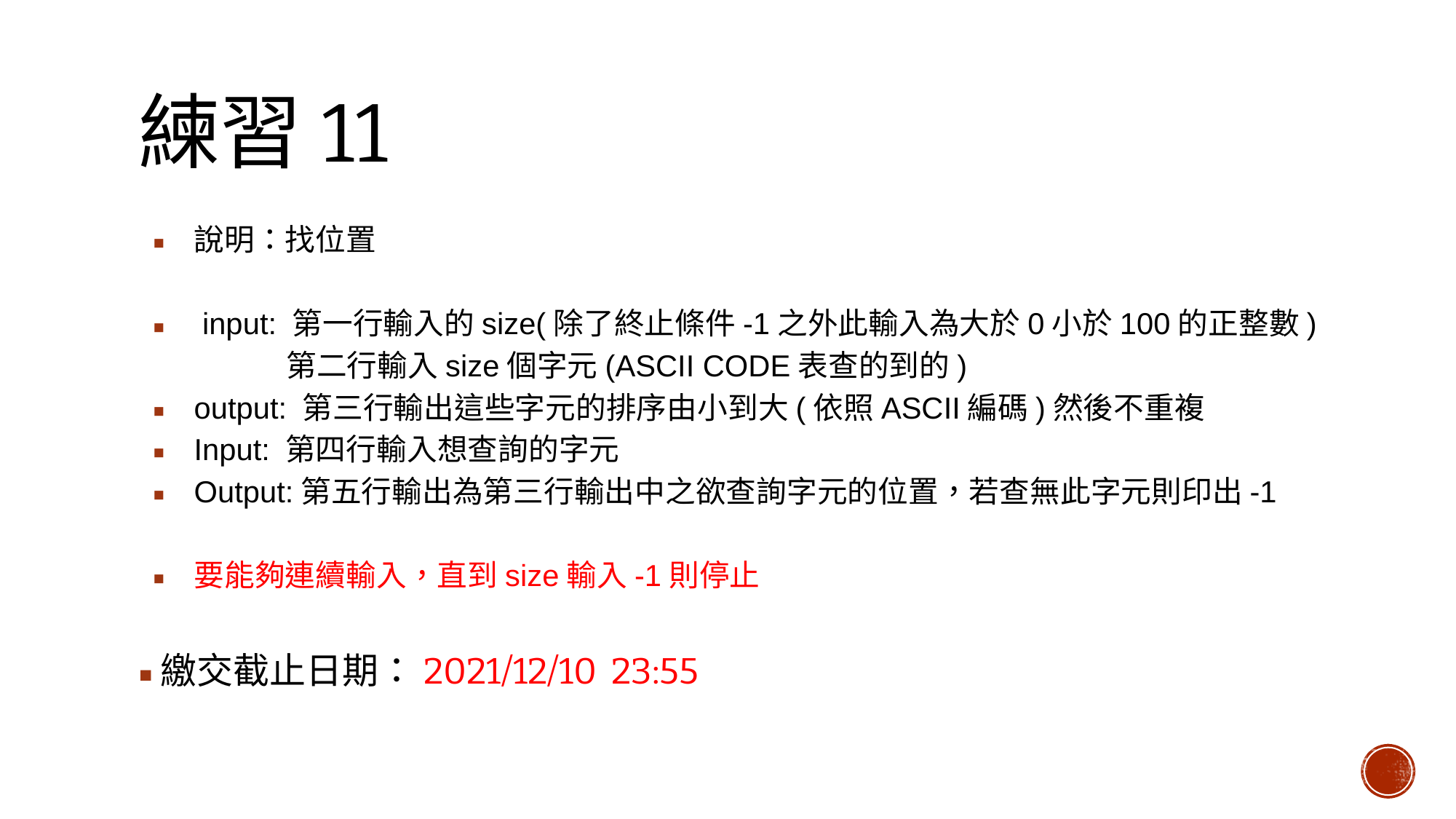

# 練習11
說明：找位置

 input: 第一行輸入的size(除了終止條件-1之外此輸入為大於0小於100的正整數)
  第二行輸入size個字元(ASCII CODE表查的到的)
output: 第三行輸出這些字元的排序由小到大(依照ASCII編碼)然後不重複
Input: 第四行輸入想查詢的字元
Output:第五行輸出為第三行輸出中之欲查詢字元的位置，若查無此字元則印出-1

要能夠連續輸入，直到size輸入-1則停止

繳交截止日期：2021/12/10  23:55